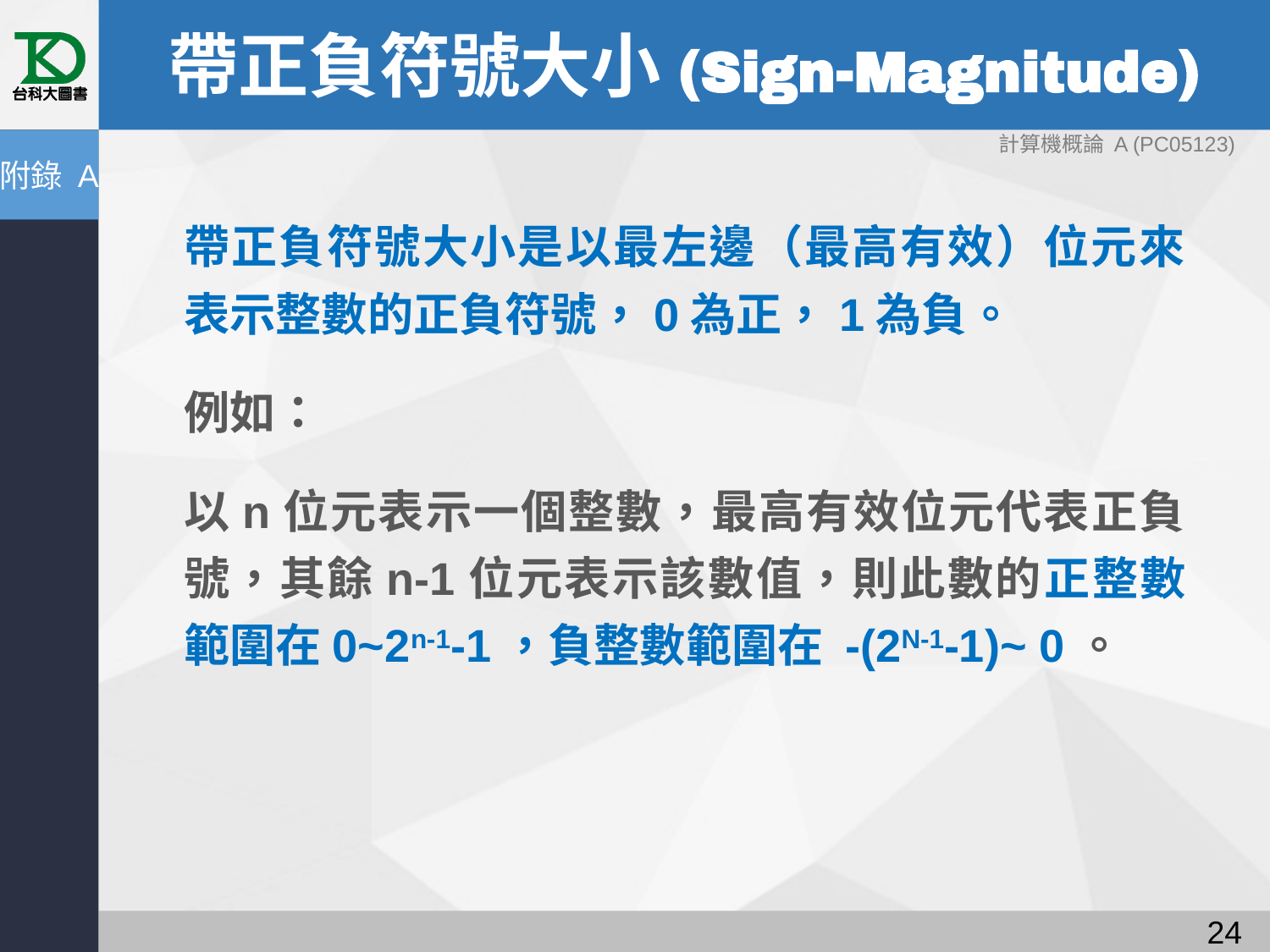

# 帶正負符號大小(Sign-Magnitude)
計算機概論 A (PC05123)
附錄 A
帶正負符號大小是以最左邊（最高有效）位元來表示整數的正負符號，0為正，1為負。
例如：
以n位元表示一個整數，最高有效位元代表正負號，其餘n-1位元表示該數值，則此數的正整數範圍在0~2n-1-1，負整數範圍在 -(2N-1-1)~ 0。
24